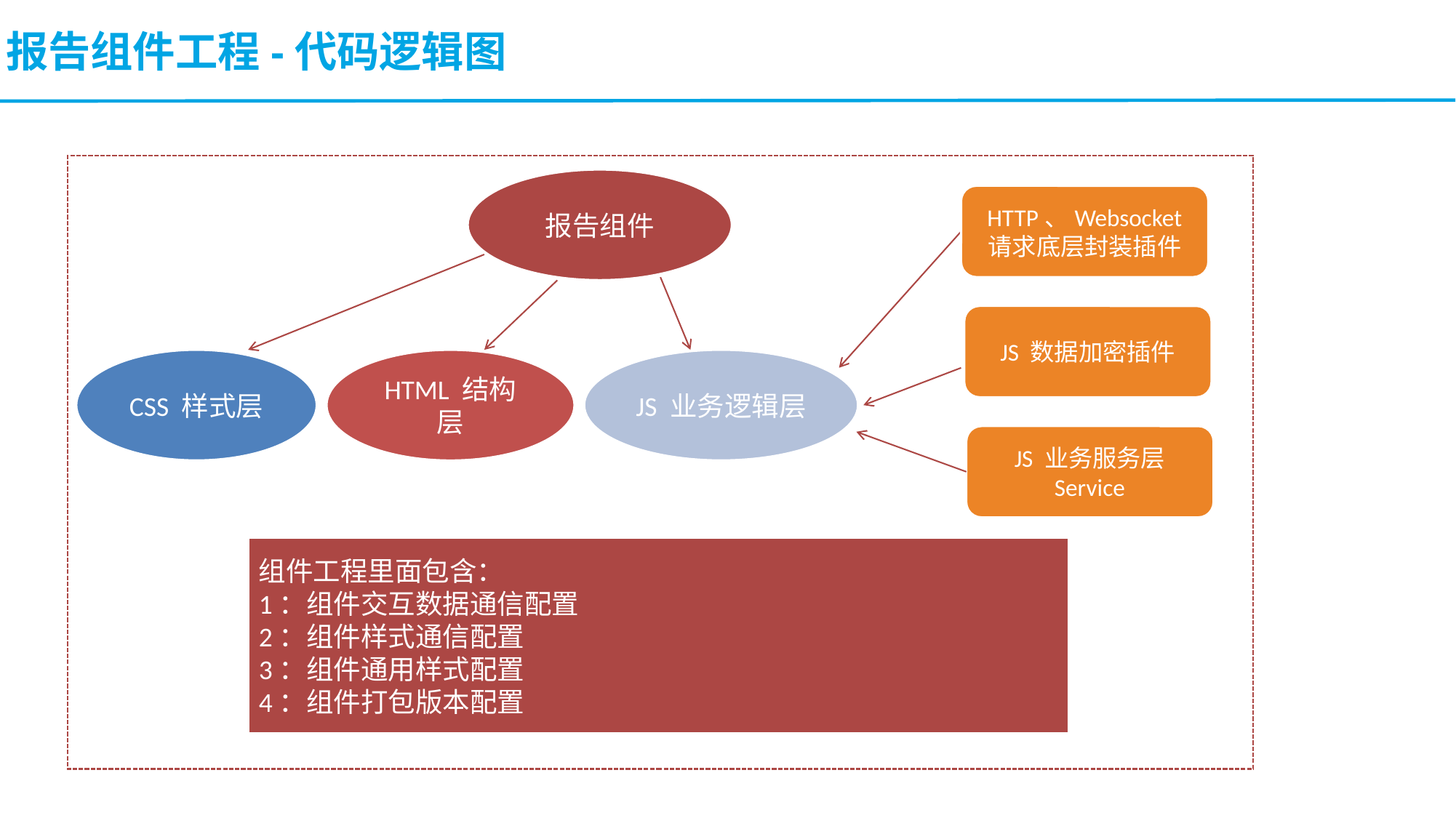

报告组件工程-代码逻辑图

报告组件

HTTP、Websocket
请求底层封装插件
JS 数据加密插件
HTML 结构层
CSS 样式层
JS 业务逻辑层
JS 业务服务层 Service

组件工程里面包含：
1：组件交互数据通信配置
2：组件样式通信配置
3：组件通用样式配置
4：组件打包版本配置